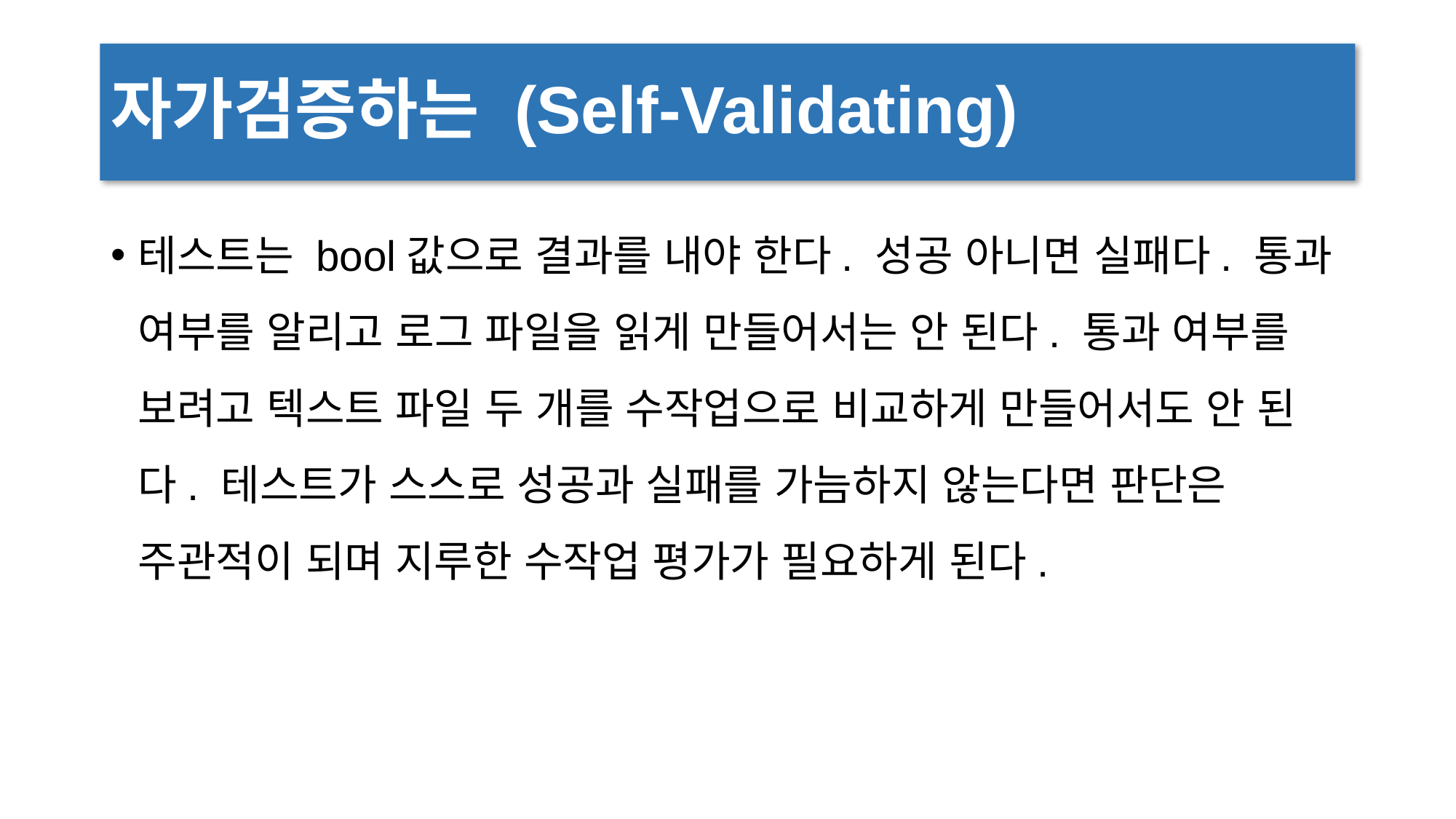

# 자가검증하는 (Self-Validating)
테스트는 bool값으로 결과를 내야 한다. 성공 아니면 실패다. 통과 여부를 알리고 로그 파일을 읽게 만들어서는 안 된다. 통과 여부를 보려고 텍스트 파일 두 개를 수작업으로 비교하게 만들어서도 안 된다. 테스트가 스스로 성공과 실패를 가늠하지 않는다면 판단은 주관적이 되며 지루한 수작업 평가가 필요하게 된다.